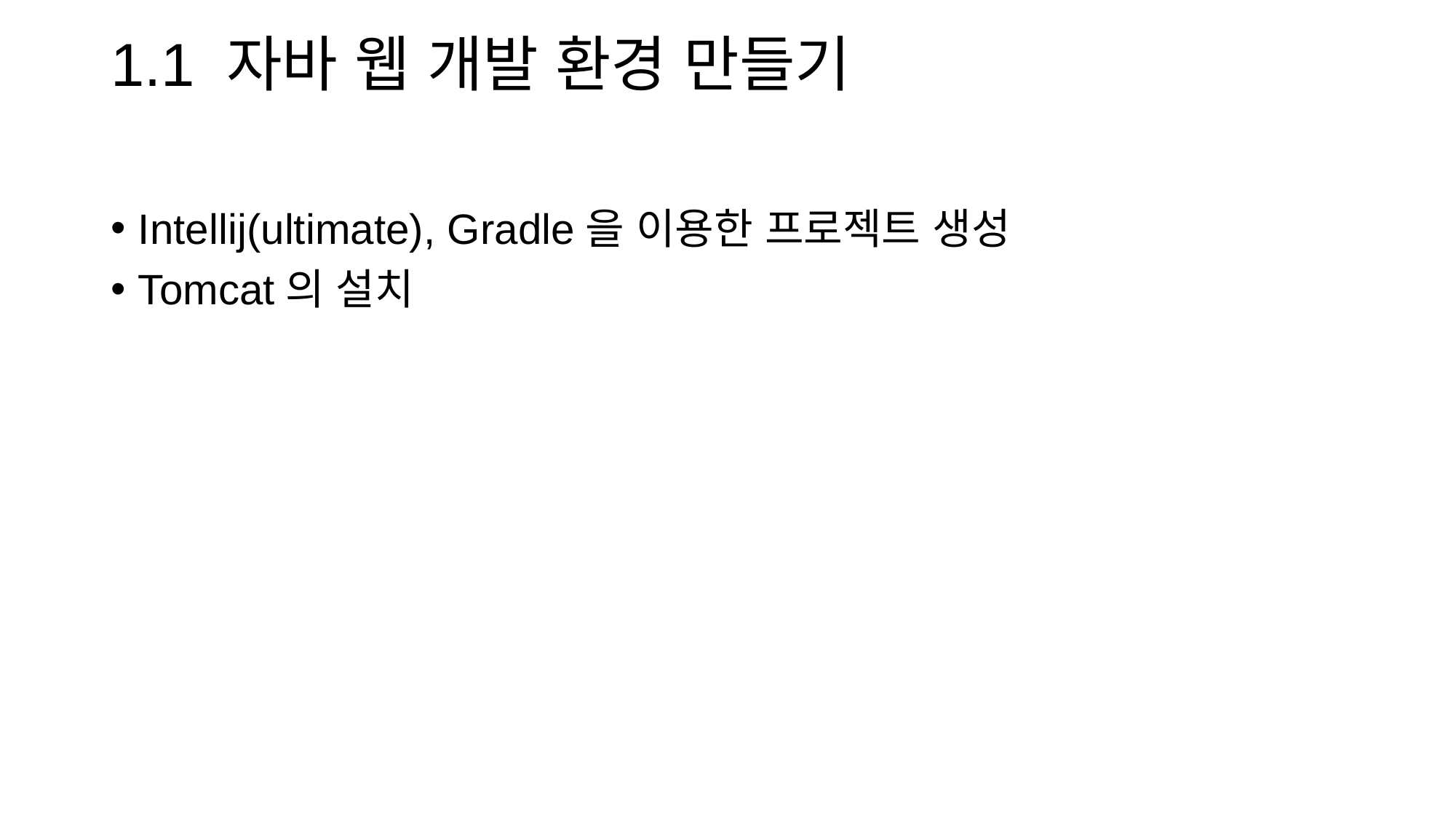

# 1.1 자바 웹 개발 환경 만들기
Intellij(ultimate), Gradle을 이용한 프로젝트 생성
Tomcat의 설치